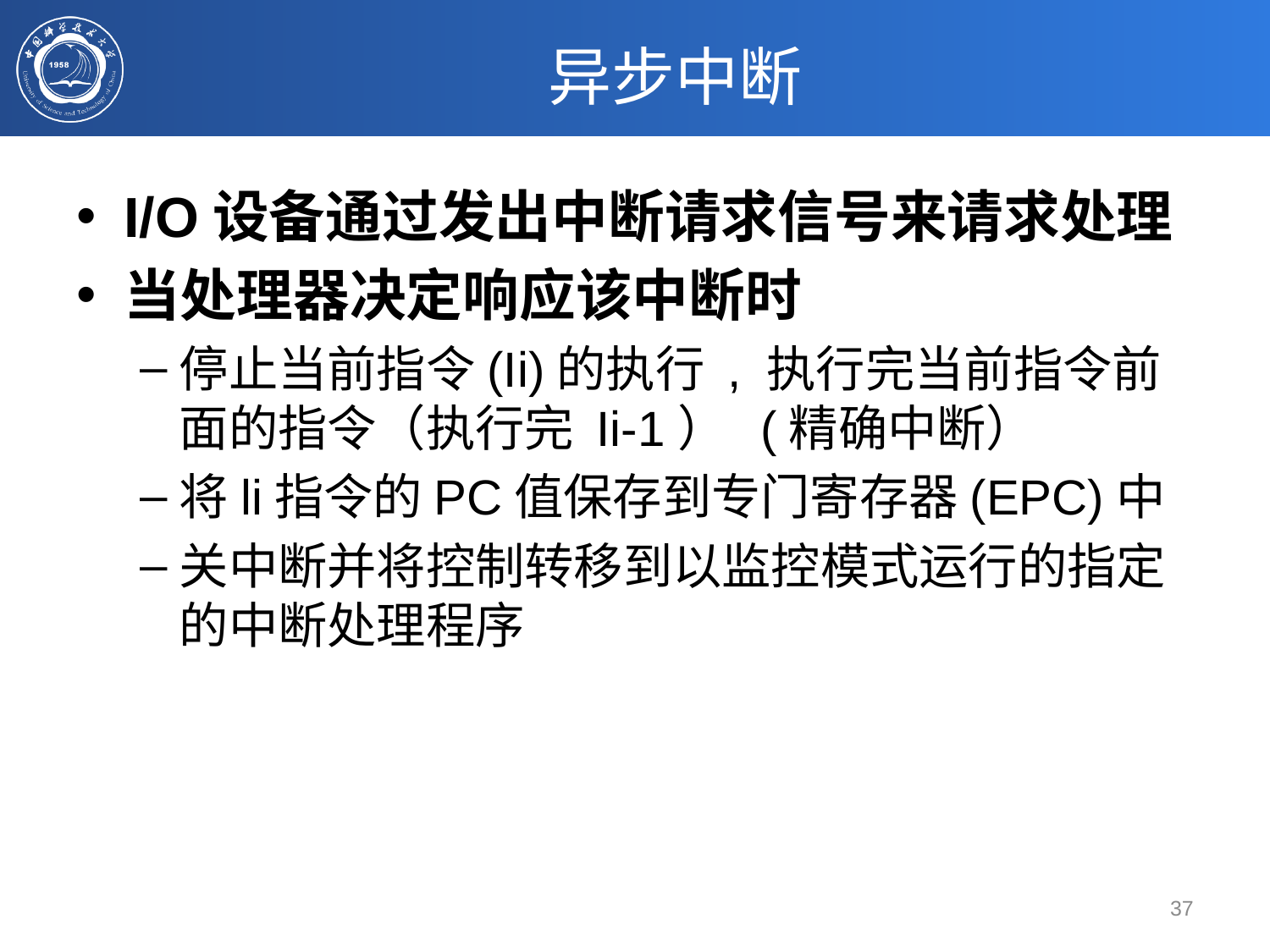

# 异步中断
I/O设备通过发出中断请求信号来请求处理
当处理器决定响应该中断时
停止当前指令(Ii)的执行 , 执行完当前指令前面的指令（执行完 Ii-1）  (精确中断）
将li指令的PC值保存到专门寄存器(EPC)中
关中断并将控制转移到以监控模式运行的指定的中断处理程序
37